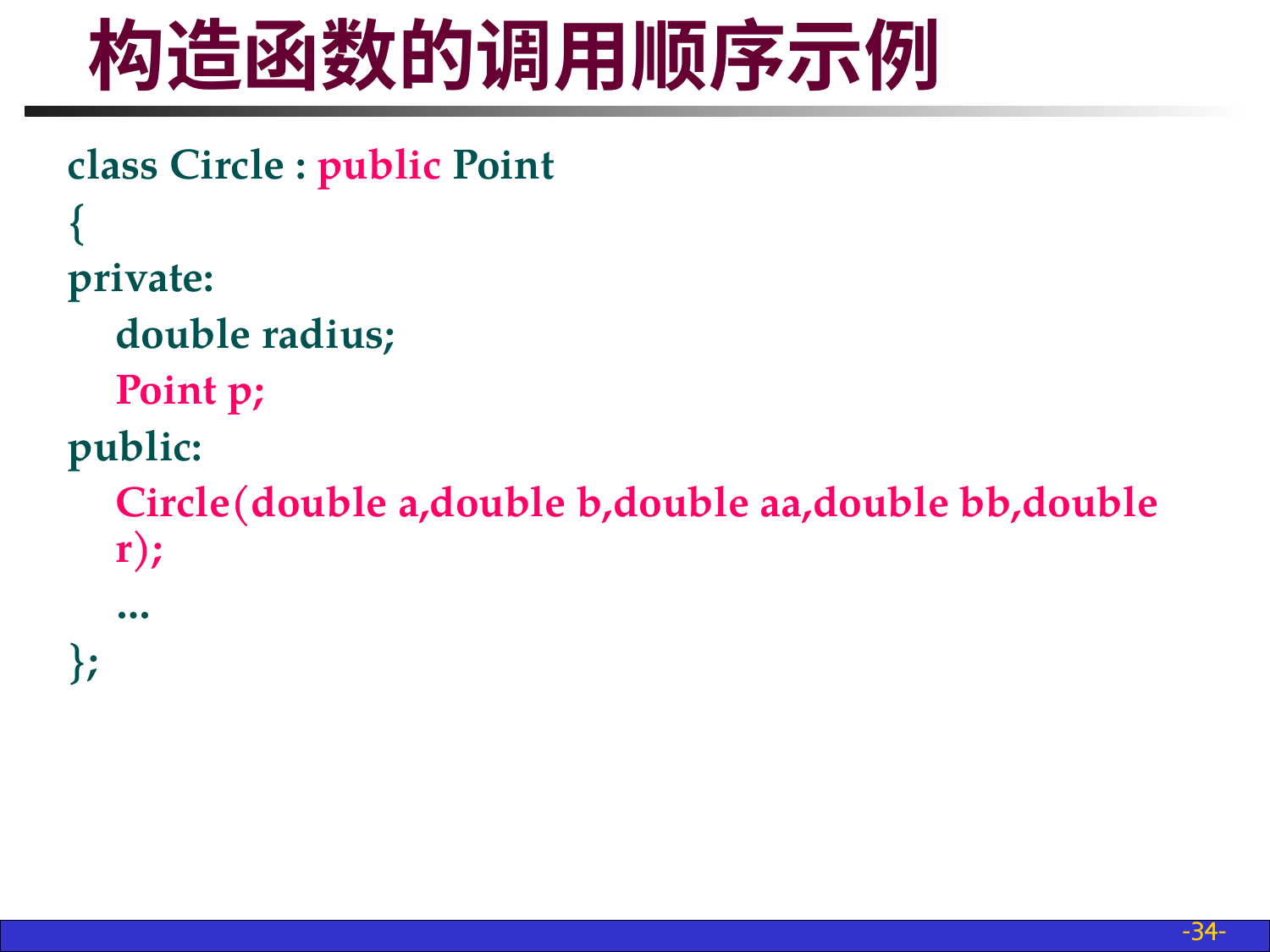

# 构造函数的调用顺序示例
class Circle : public Point
{
private:
	double radius;
	Point p;
public:
	Circle(double a,double b,double aa,double bb,double r);
	…
};
-34-